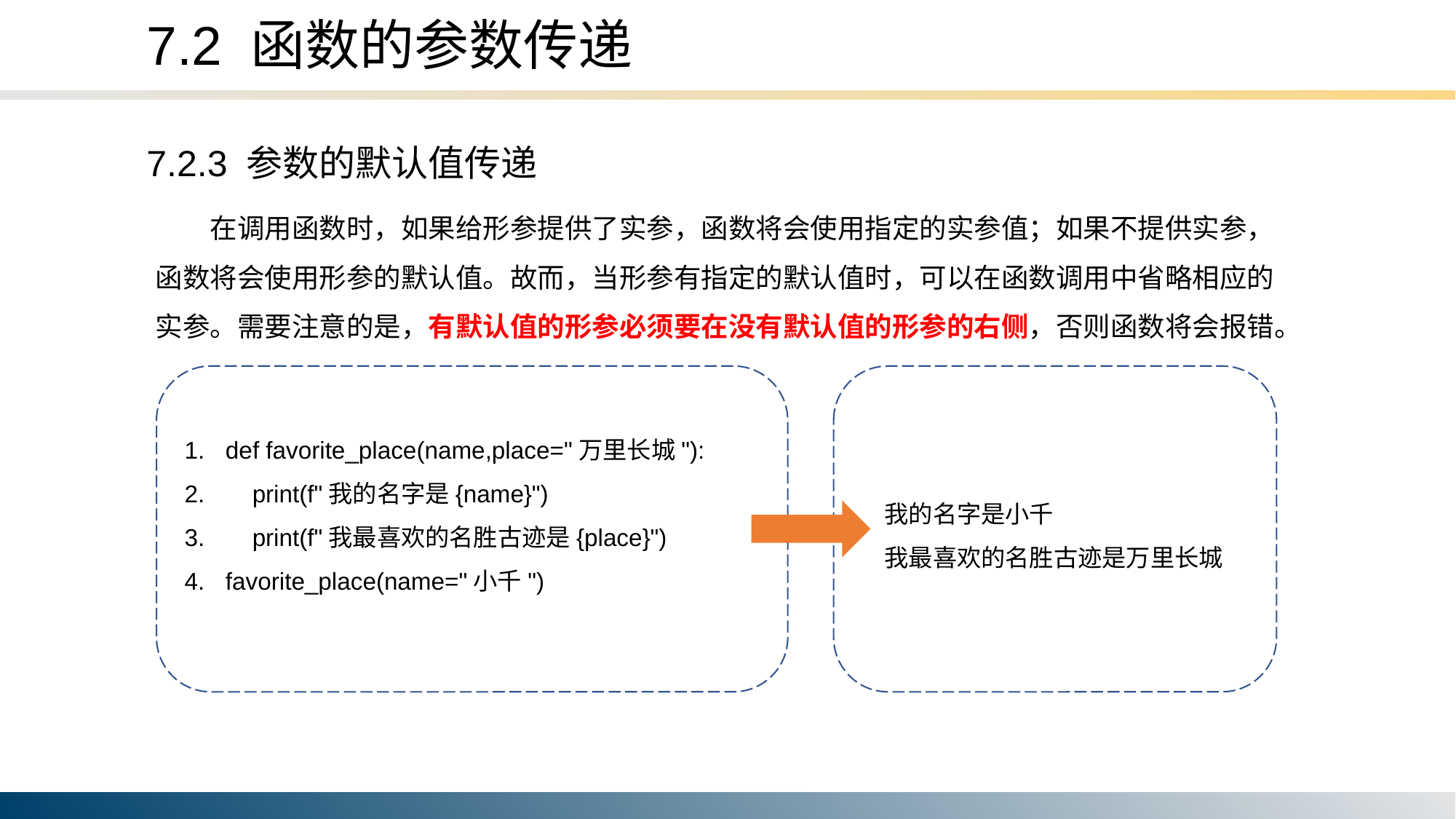

7.2 函数的参数传递
7.2.3 参数的默认值传递
在调用函数时，如果给形参提供了实参，函数将会使用指定的实参值；如果不提供实参，函数将会使用形参的默认值。故而，当形参有指定的默认值时，可以在函数调用中省略相应的实参。需要注意的是，有默认值的形参必须要在没有默认值的形参的右侧，否则函数将会报错。

def favorite_place(name,place="万里长城"):
    print(f"我的名字是{name}")
    print(f"我最喜欢的名胜古迹是{place}")
favorite_place(name="小千")
我的名字是小千
我最喜欢的名胜古迹是万里长城